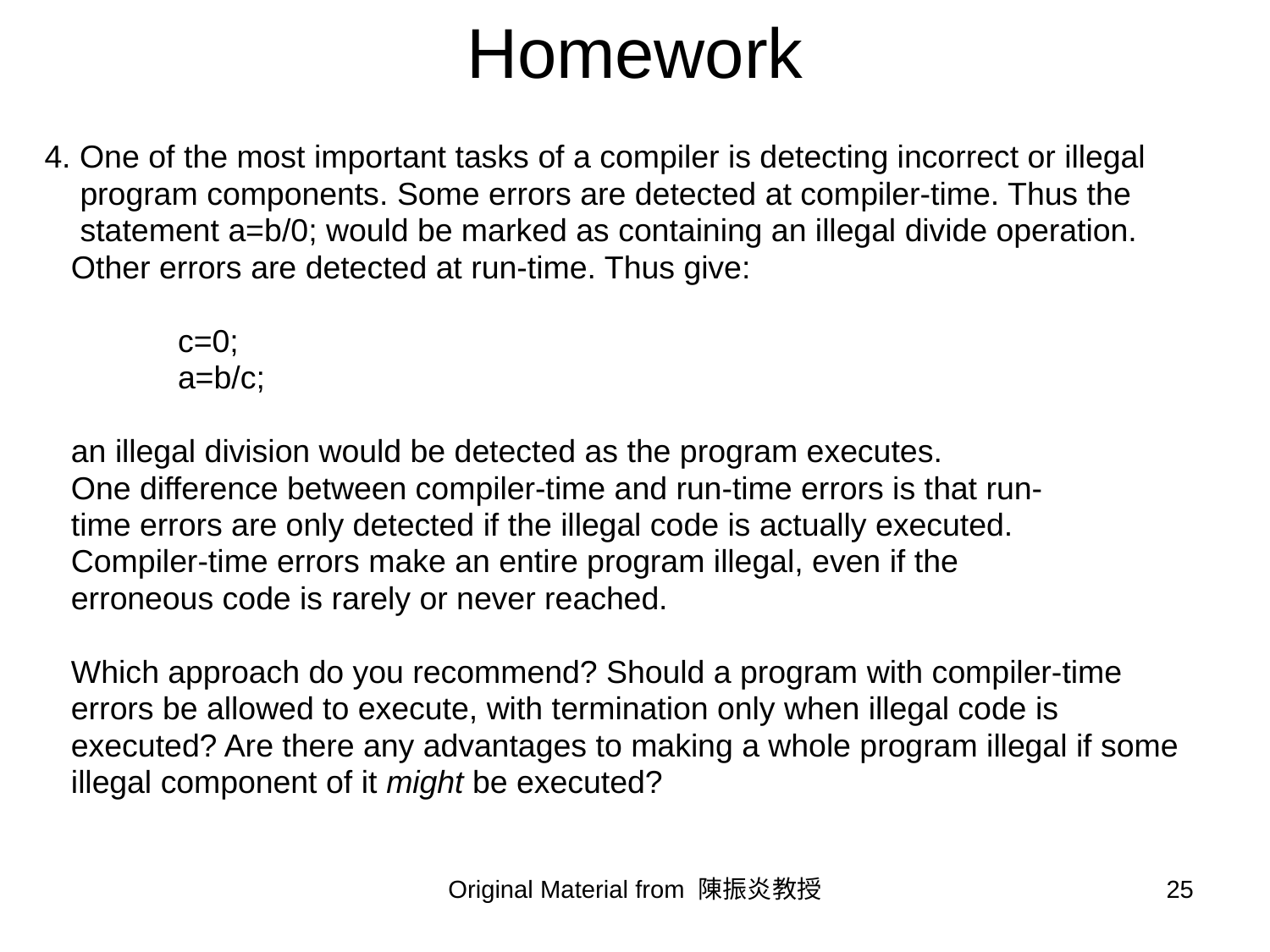

# Homework
4. One of the most important tasks of a compiler is detecting incorrect or illegal
    program components. Some errors are detected at compiler-time. Thus the
    statement a=b/0; would be marked as containing an illegal divide operation.
   Other errors are detected at run-time. Thus give:

               c=0;
               a=b/c;

   an illegal division would be detected as the program executes.
   One difference between compiler-time and run-time errors is that run-
   time errors are only detected if the illegal code is actually executed.
   Compiler-time errors make an entire program illegal, even if the
   erroneous code is rarely or never reached.

   Which approach do you recommend? Should a program with compiler-time
   errors be allowed to execute, with termination only when illegal code is
   executed? Are there any advantages to making a whole program illegal if some
   illegal component of it might be executed?
Original Material from 陳振炎教授
25